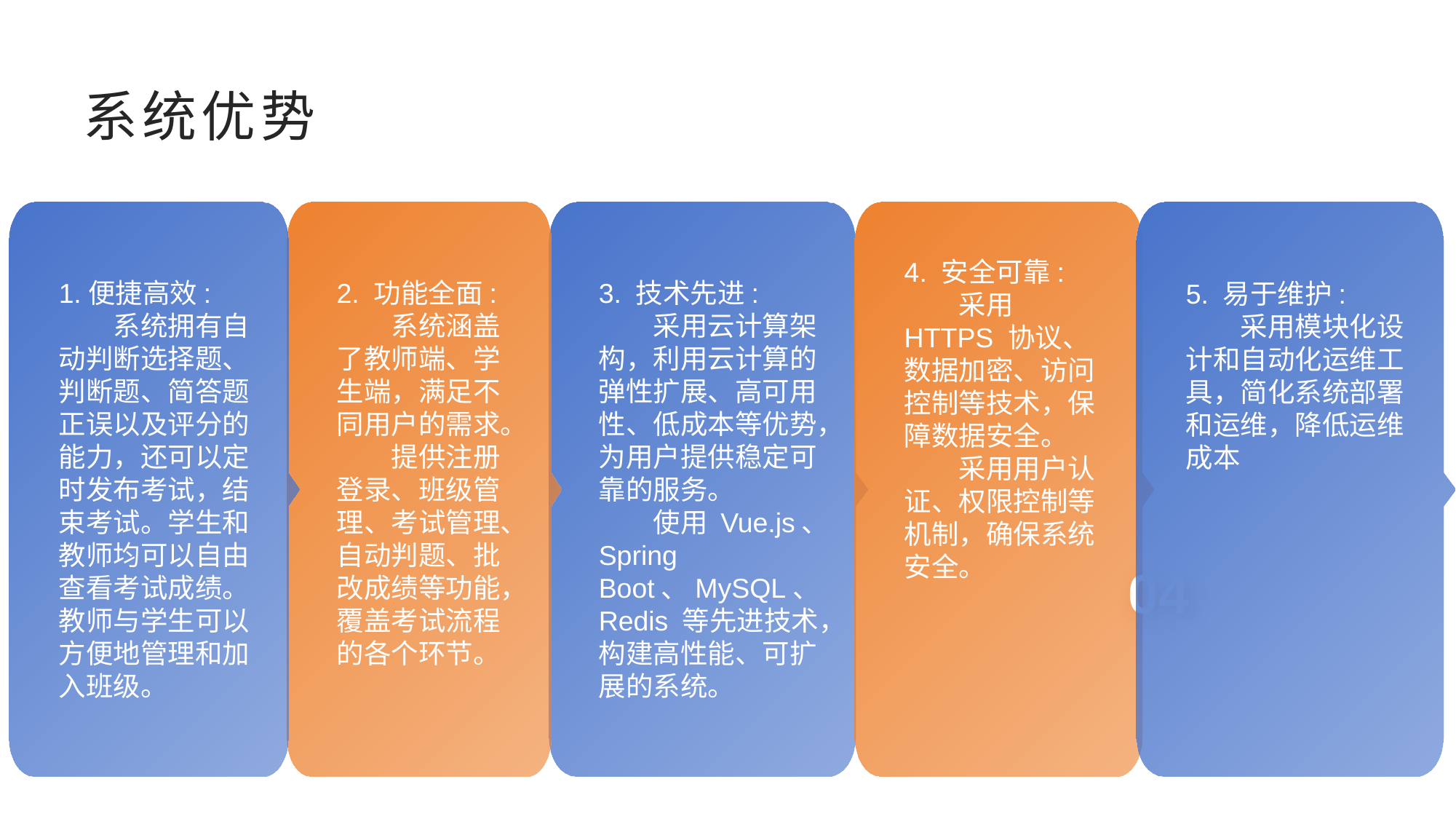

# 系统优势
2. 功能全面:
系统涵盖了教师端、学生端，满足不同用户的需求。
提供注册登录、班级管理、考试管理、自动判题、批改成绩等功能，覆盖考试流程的各个环节。

1.便捷高效:
系统拥有自动判断选择题、判断题、简答题正误以及评分的能力，还可以定时发布考试，结束考试。学生和教师均可以自由查看考试成绩。教师与学生可以方便地管理和加入班级。

3. 技术先进:
采用云计算架构，利用云计算的弹性扩展、高可用性、低成本等优势，为用户提供稳定可靠的服务。
使用 Vue.js、Spring Boot、MySQL、Redis 等先进技术，构建高性能、可扩展的系统。
4. 安全可靠:
采用 HTTPS 协议、数据加密、访问控制等技术，保障数据安全。
采用用户认证、权限控制等机制，确保系统安全。

5. 易于维护:
采用模块化设计和自动化运维工具，简化系统部署和运维，降低运维成本

04